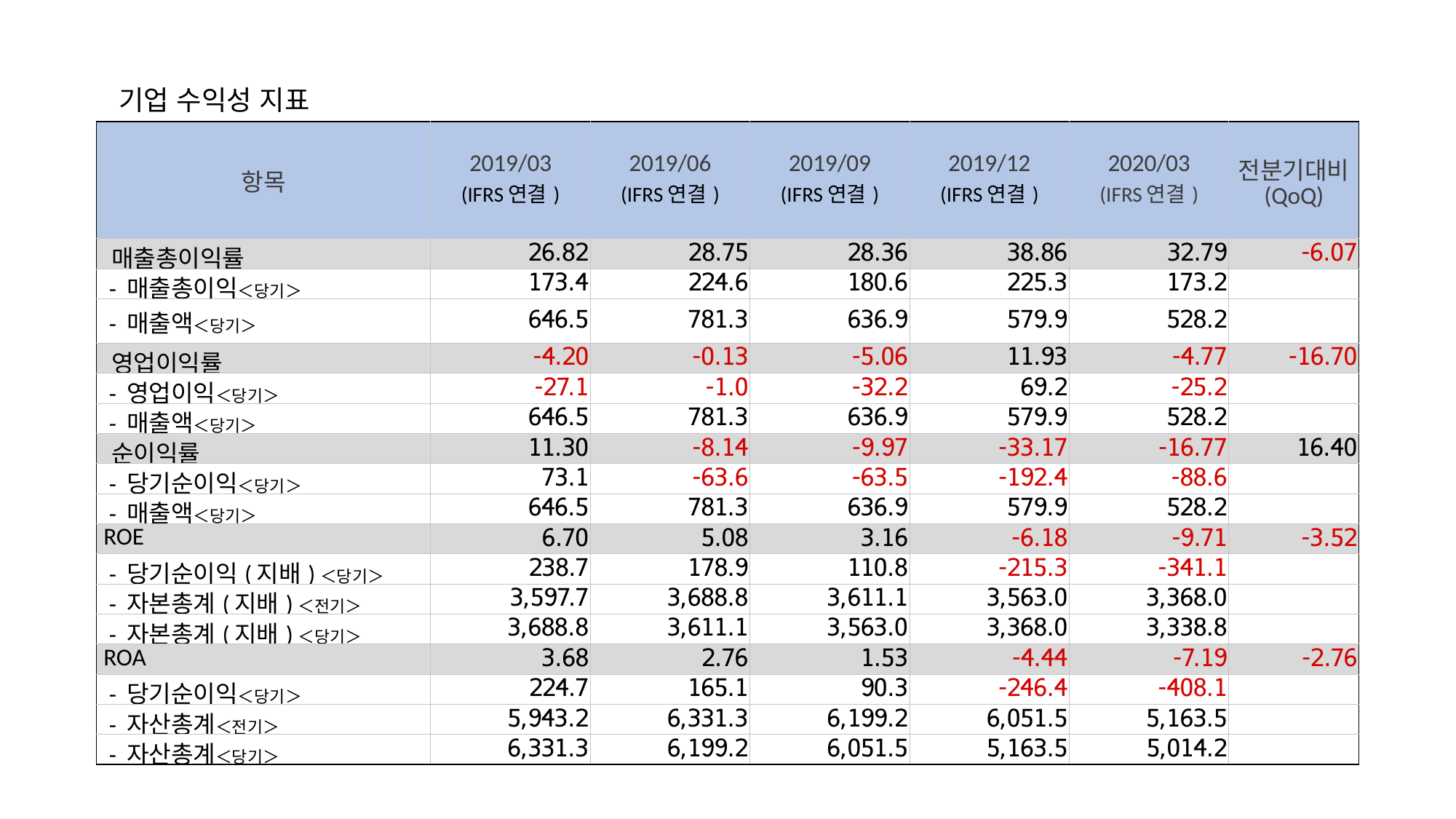

기업 수익성 지표
| 항목 | 2019/03 (IFRS연결) | 2019/06 (IFRS연결) | 2019/09 (IFRS연결) | 2019/12 (IFRS연결) | 2020/03 (IFRS연결) | 전분기대비 (QoQ) |
| --- | --- | --- | --- | --- | --- | --- |
| 매출총이익률 | 26.82 | 28.75 | 28.36 | 38.86 | 32.79 | -6.07 |
| - 매출총이익＜당기＞ | 173.4 | 224.6 | 180.6 | 225.3 | 173.2 |  |
| - 매출액＜당기＞ | 646.5 | 781.3 | 636.9 | 579.9 | 528.2 |  |
| 영업이익률 | -4.20 | -0.13 | -5.06 | 11.93 | -4.77 | -16.70 |
| - 영업이익＜당기＞ | -27.1 | -1.0 | -32.2 | 69.2 | -25.2 |  |
| - 매출액＜당기＞ | 646.5 | 781.3 | 636.9 | 579.9 | 528.2 |  |
| 순이익률 | 11.30 | -8.14 | -9.97 | -33.17 | -16.77 | 16.40 |
| - 당기순이익＜당기＞ | 73.1 | -63.6 | -63.5 | -192.4 | -88.6 |  |
| - 매출액＜당기＞ | 646.5 | 781.3 | 636.9 | 579.9 | 528.2 |  |
| ROE | 6.70 | 5.08 | 3.16 | -6.18 | -9.71 | -3.52 |
| - 당기순이익(지배)＜당기＞ | 238.7 | 178.9 | 110.8 | -215.3 | -341.1 |  |
| - 자본총계(지배)＜전기＞ | 3,597.7 | 3,688.8 | 3,611.1 | 3,563.0 | 3,368.0 |  |
| - 자본총계(지배)＜당기＞ | 3,688.8 | 3,611.1 | 3,563.0 | 3,368.0 | 3,338.8 |  |
| ROA | 3.68 | 2.76 | 1.53 | -4.44 | -7.19 | -2.76 |
| - 당기순이익＜당기＞ | 224.7 | 165.1 | 90.3 | -246.4 | -408.1 |  |
| - 자산총계＜전기＞ | 5,943.2 | 6,331.3 | 6,199.2 | 6,051.5 | 5,163.5 |  |
| - 자산총계＜당기＞ | 6,331.3 | 6,199.2 | 6,051.5 | 5,163.5 | 5,014.2 |  |